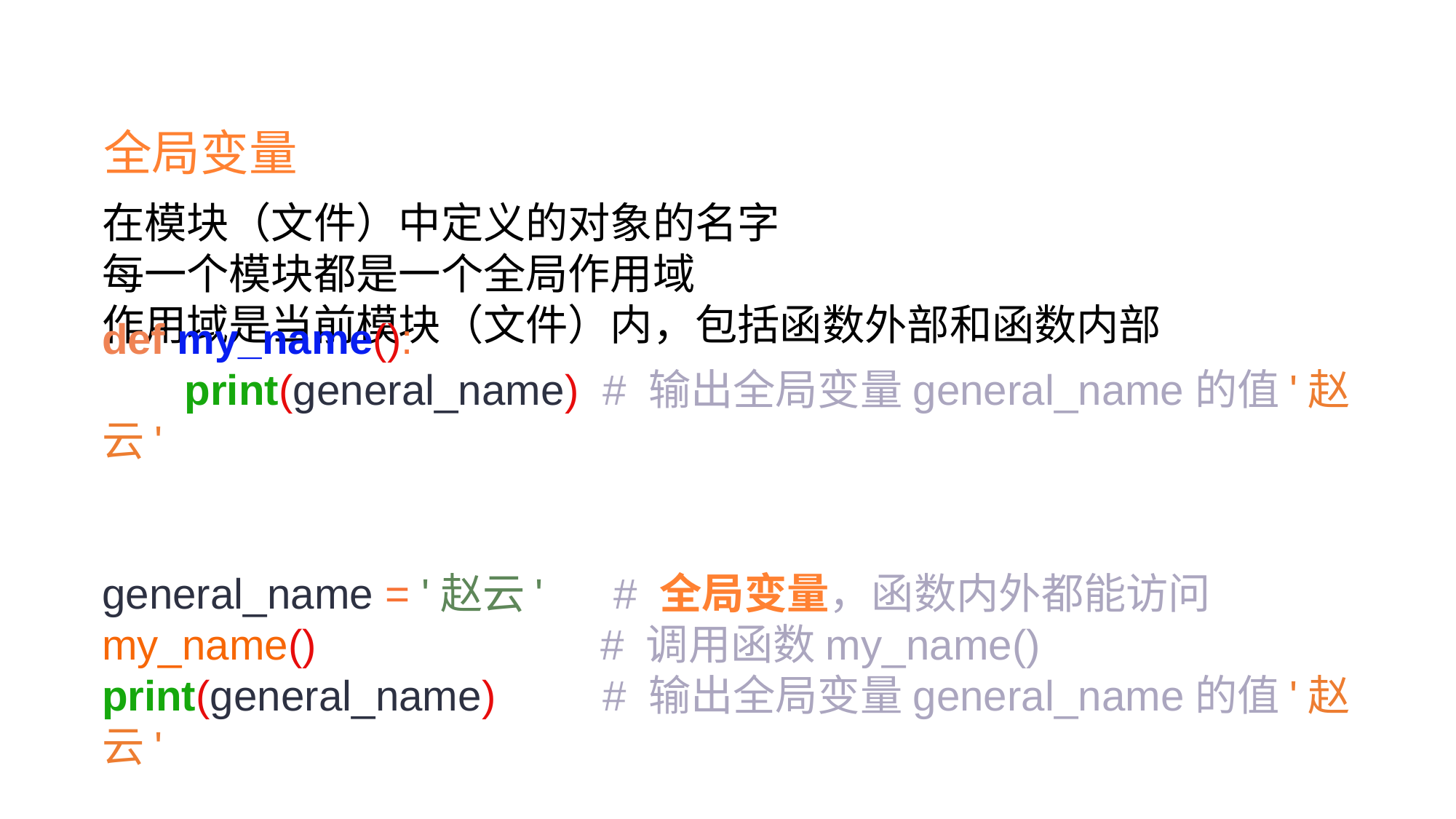

全局变量
在模块（文件）中定义的对象的名字
每一个模块都是一个全局作用域
作用域是当前模块（文件）内，包括函数外部和函数内部
def my_name():
       print(general_name)  # 输出全局变量general_name的值'赵云'

general_name = '赵云'      # 全局变量，函数内外都能访问
my_name()                        # 调用函数my_name()
print(general_name)         # 输出全局变量general_name的值'赵云'